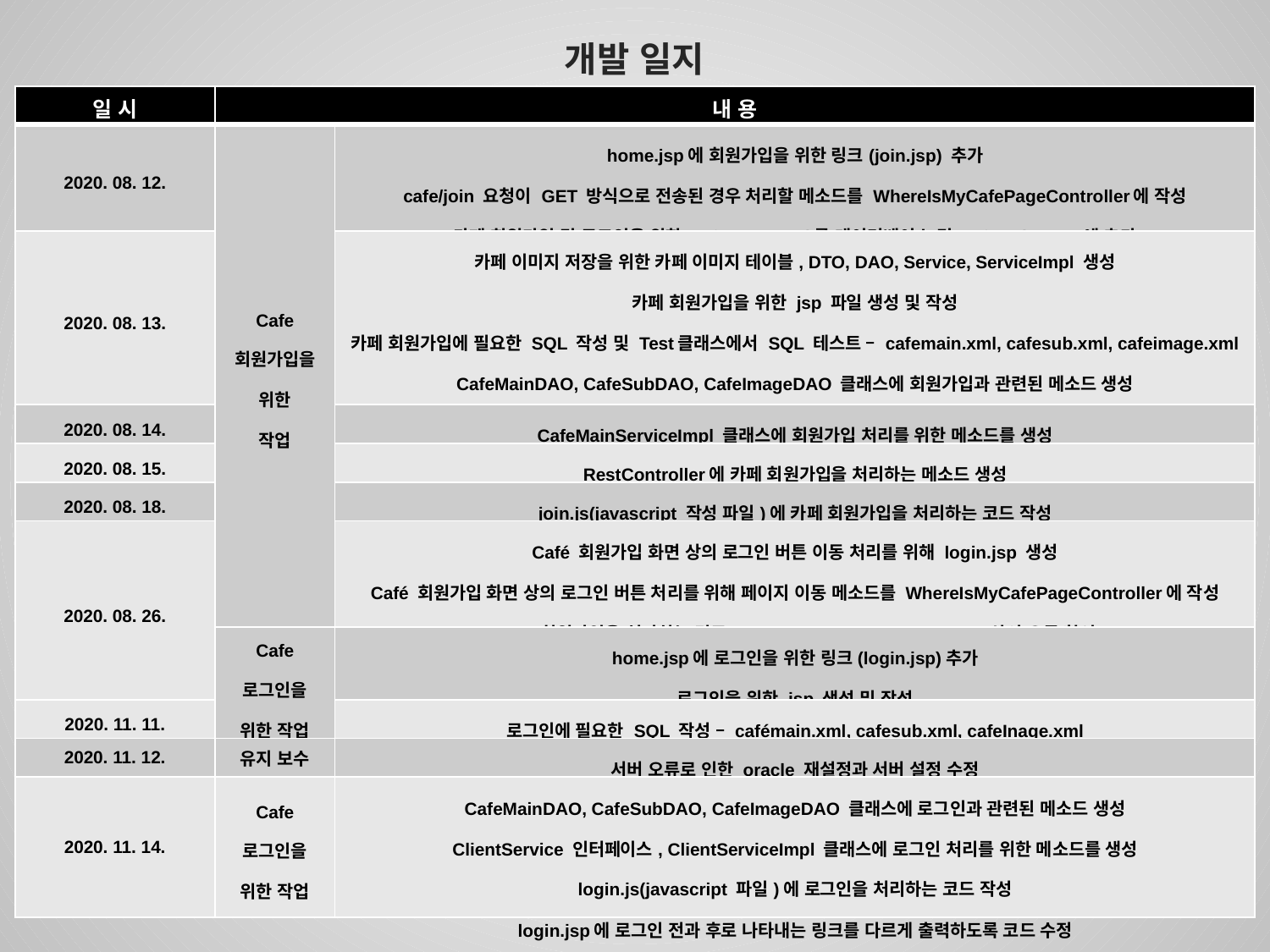

개발 일지
| 일 시 | 내 용 |  |
| --- | --- | --- |
| 2020. 08. 12. | Cafe 회원가입을 위한 작업 | home.jsp에 회원가입을 위한 링크(join.jsp) 추가 cafe/join 요청이 GET 방식으로 전송된 경우 처리할 메소드를 WhereIsMyCafePageController에 작성 카페 회원가입 및 로그인을 위한 cafePassword를 데이터베이스 및 cafeMain DTO에 추가 |
| 2020. 08. 13. |  | 카페 이미지 저장을 위한 카페 이미지 테이블, DTO, DAO, Service, ServiceImpl 생성 카페 회원가입을 위한 jsp 파일 생성 및 작성 카페 회원가입에 필요한 SQL 작성 및 Test클래스에서 SQL 테스트 – cafemain.xml, cafesub.xml, cafeimage.xml CafeMainDAO, CafeSubDAO, CafeImageDAO 클래스에 회원가입과 관련된 메소드 생성 CafeMainService 인터페이스에 회원가입 처리를 위한 메소드를 생성 |
| 2020. 08. 14. |  | CafeMainServiceImpl 클래스에 회원가입 처리를 위한 메소드를 생성 |
| 2020. 08. 15. |  | RestController에 카페 회원가입을 처리하는 메소드 생성 |
| 2020. 08. 18. |  | join.js(javascript 작성 파일)에 카페 회원가입을 처리하는 코드 작성 |
| 2020. 08. 26. |  | Café 회원가입 화면 상의 로그인 버튼 이동 처리를 위해 login.jsp 생성 Café 회원가입 화면 상의 로그인 버튼 처리를 위해 페이지 이동 메소드를 WhereIsMyCafePageController에 작성 Café 회원가입을 처리하는 경로(RestController, Service, DAO)상의 오류 확인 |
|  | Cafe 로그인을 위한 작업 | home.jsp에 로그인을 위한 링크(login.jsp)추가 로그인을 위한 jsp 생성 및 작성 |
| 2020. 11. 11. |  | 로그인에 필요한 SQL 작성 – cafémain.xml, cafesub.xml, cafeInage.xml |
| 2020. 11. 12. | 유지 보수 | 서버 오류로 인한 oracle 재설정과 서버 설정 수정 |
| 2020. 11. 14. | Cafe 로그인을 위한 작업 | CafeMainDAO, CafeSubDAO, CafeImageDAO 클래스에 로그인과 관련된 메소드 생성 ClientService 인터페이스, ClientServiceImpl 클래스에 로그인 처리를 위한 메소드를 생성 login.js(javascript 파일)에 로그인을 처리하는 코드 작성 login.jsp에 로그인 전과 후로 나타내는 링크를 다르게 출력하도록 코드 수정 |